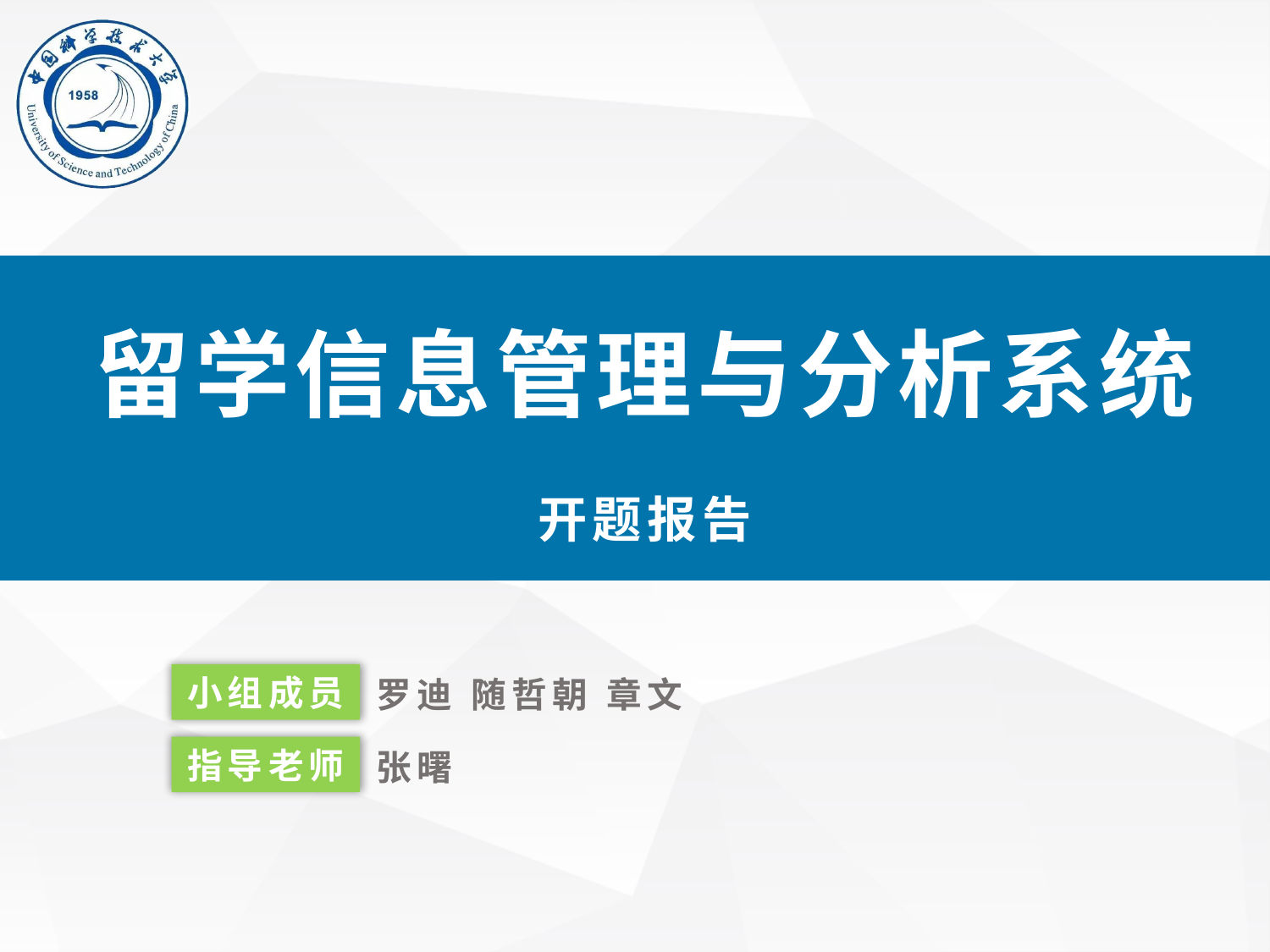

留学信息管理与分析系统

开题报告

我们毕业啦
其实是答辩的标题地方
小组成员
罗迪 随哲朝 章文
指导老师
张曙